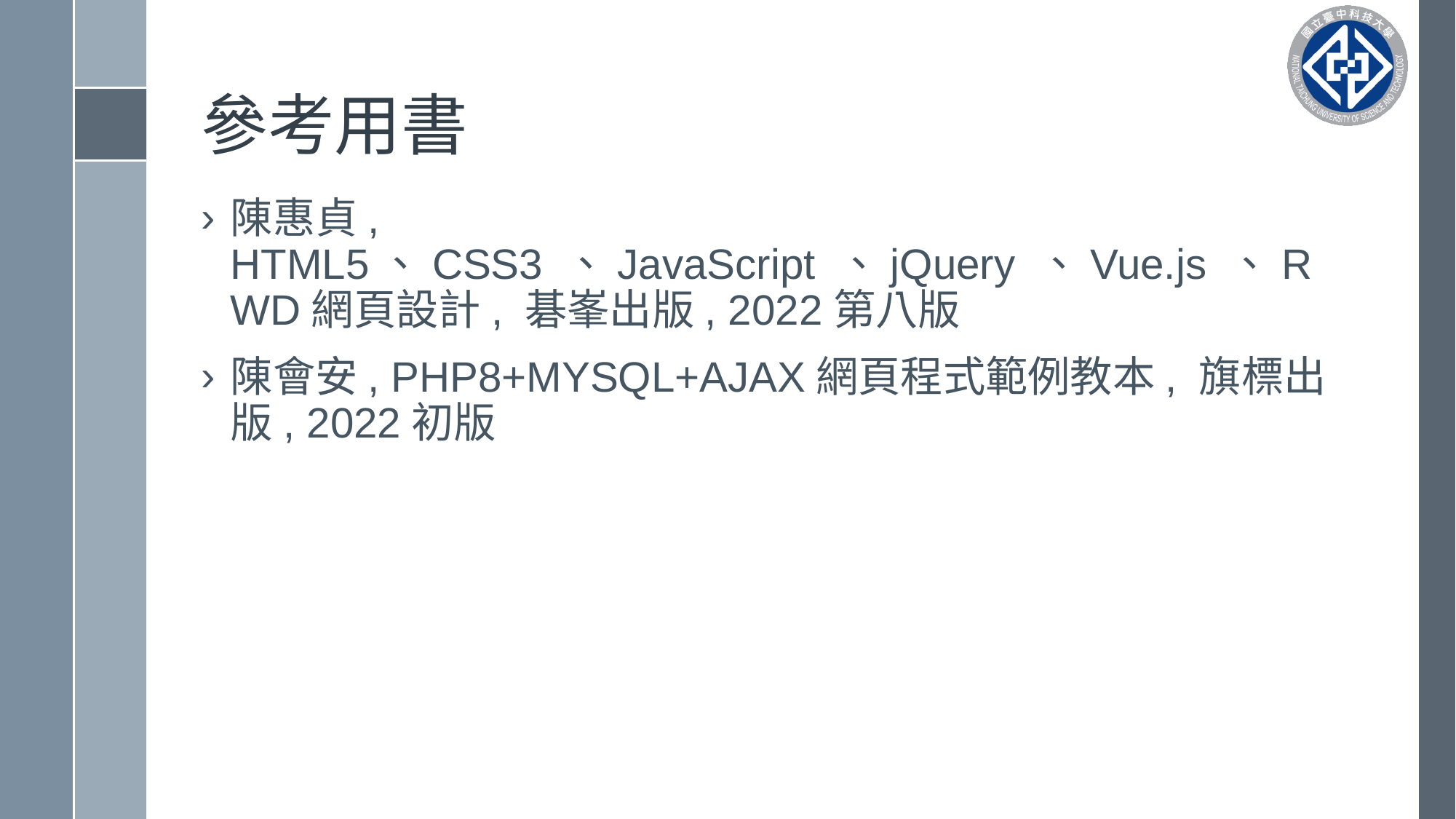

# 參考用書
陳惠貞, HTML5、CSS3 、JavaScript 、jQuery 、Vue.js 、RWD網頁設計, 碁峯出版, 2022第八版
陳會安, PHP8+MYSQL+AJAX網頁程式範例教本, 旗標出版, 2022初版